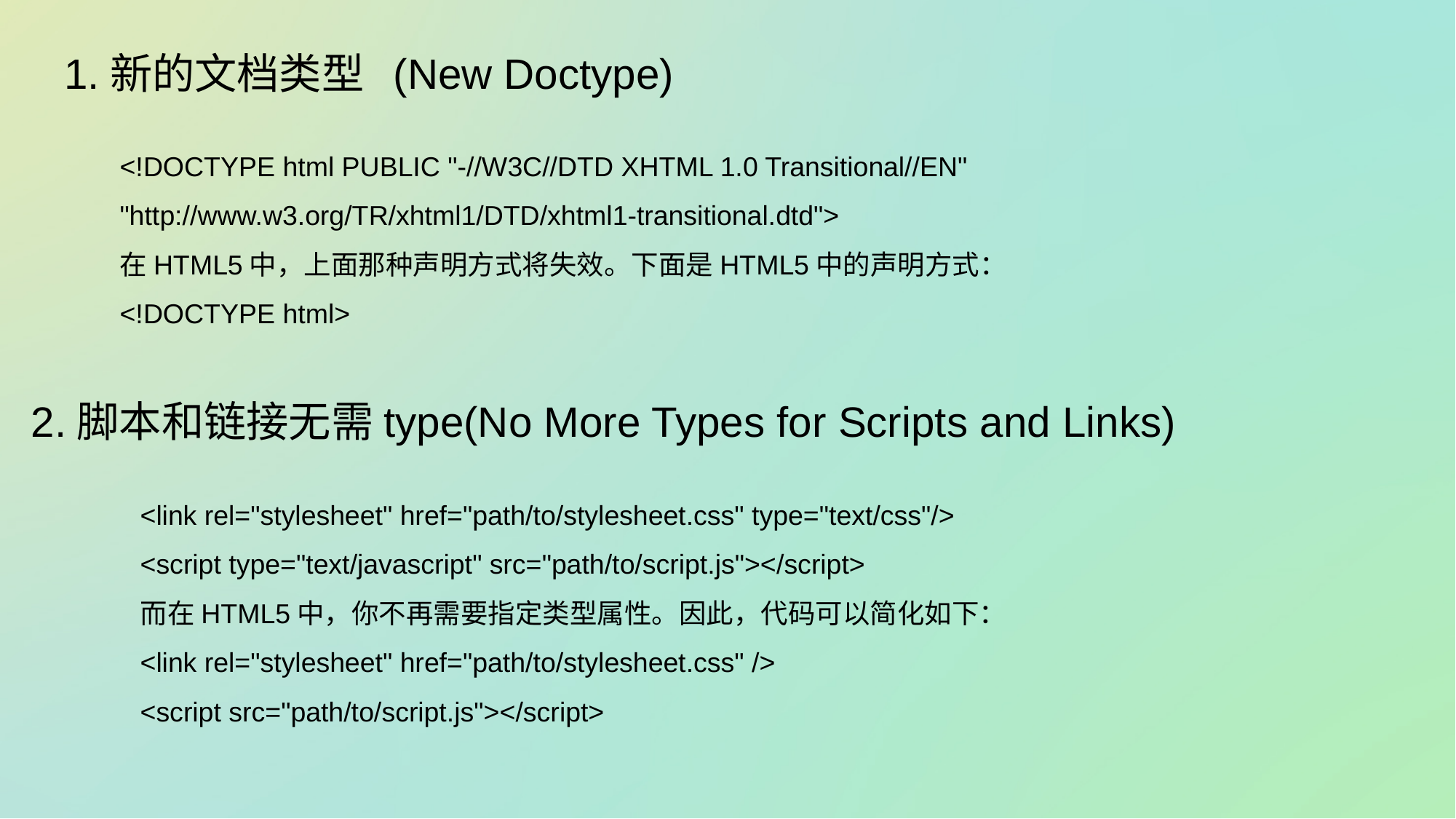

1.新的文档类型  (New Doctype)
<!DOCTYPE html PUBLIC "-//W3C//DTD XHTML 1.0 Transitional//EN" "http://www.w3.org/TR/xhtml1/DTD/xhtml1-transitional.dtd">
在HTML5中，上面那种声明方式将失效。下面是HTML5中的声明方式：
<!DOCTYPE html>
2.脚本和链接无需type(No More Types for Scripts and Links)
<link rel="stylesheet" href="path/to/stylesheet.css" type="text/css"/>
<script type="text/javascript" src="path/to/script.js"></script>
而在HTML5中，你不再需要指定类型属性。因此，代码可以简化如下：
<link rel="stylesheet" href="path/to/stylesheet.css" />
<script src="path/to/script.js"></script>